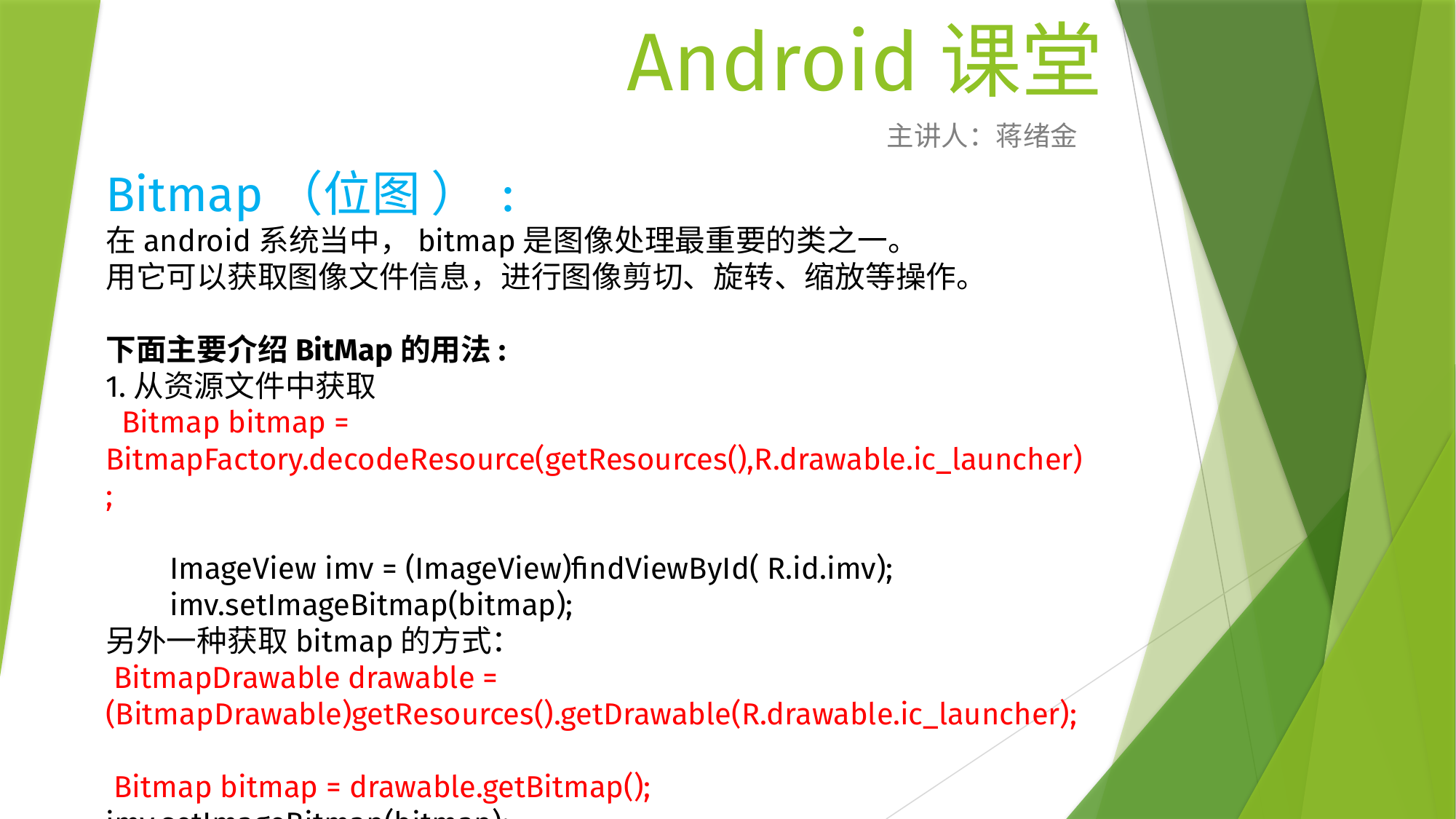

# Android课堂
主讲人：蒋绪金
Bitmap（位图 ） :
在android系统当中，bitmap是图像处理最重要的类之一。
用它可以获取图像文件信息，进行图像剪切、旋转、缩放等操作。

下面主要介绍BitMap的用法:
1.从资源文件中获取
  Bitmap bitmap = BitmapFactory.decodeResource(getResources(),R.drawable.ic_launcher);

        ImageView imv = (ImageView)findViewById( R.id.imv);
        imv.setImageBitmap(bitmap);
另外一种获取bitmap的方式：
 BitmapDrawable drawable = (BitmapDrawable)getResources().getDrawable(R.drawable.ic_launcher);

 Bitmap bitmap = drawable.getBitmap();
imv.setImageBitmap(bitmap);